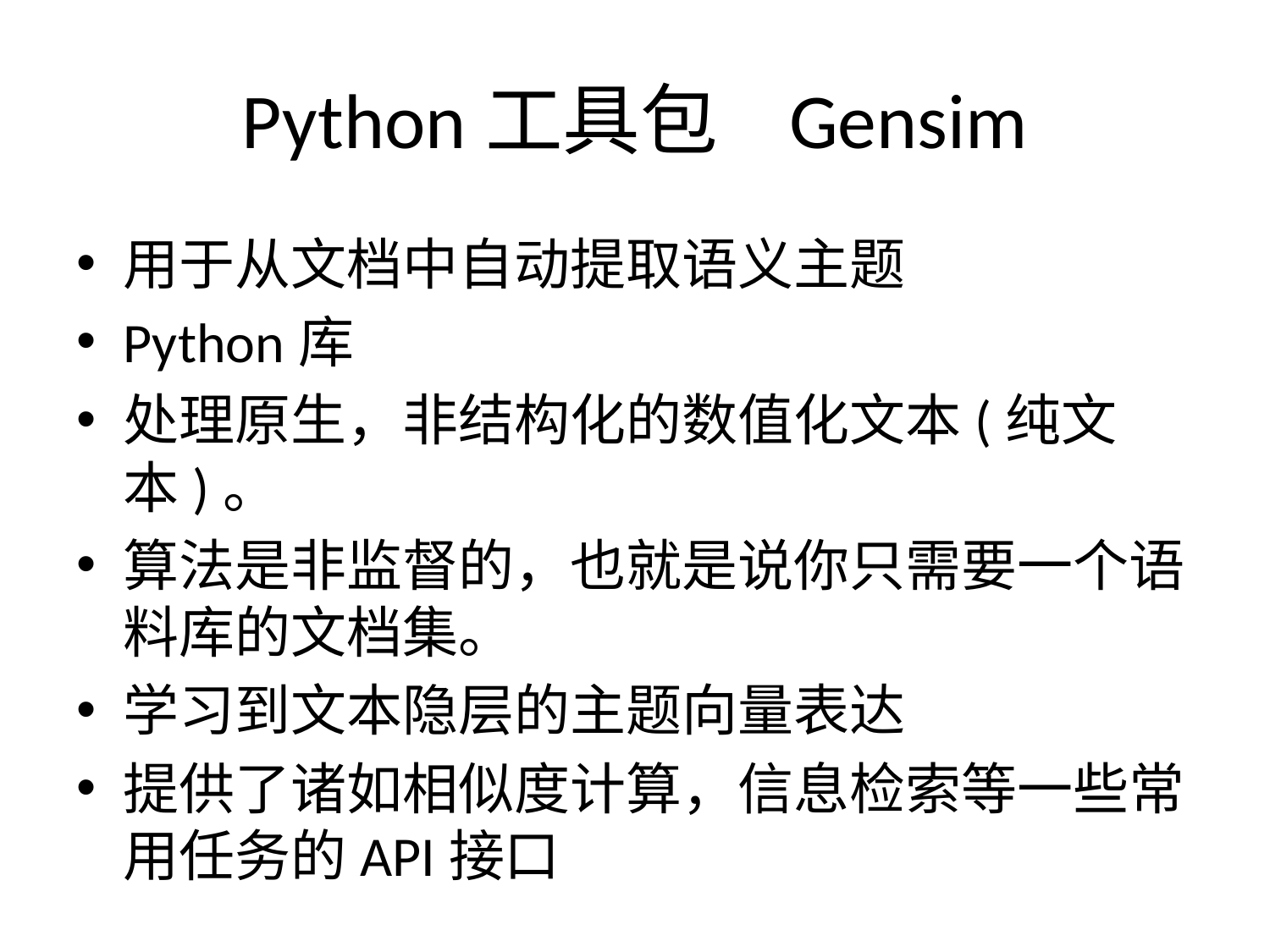

# Python工具包   Gensim
用于从文档中自动提取语义主题
Python库
处理原生，非结构化的数值化文本(纯文本)。
算法是非监督的，也就是说你只需要一个语料库的文档集。
学习到文本隐层的主题向量表达
提供了诸如相似度计算，信息检索等一些常用任务的API接口